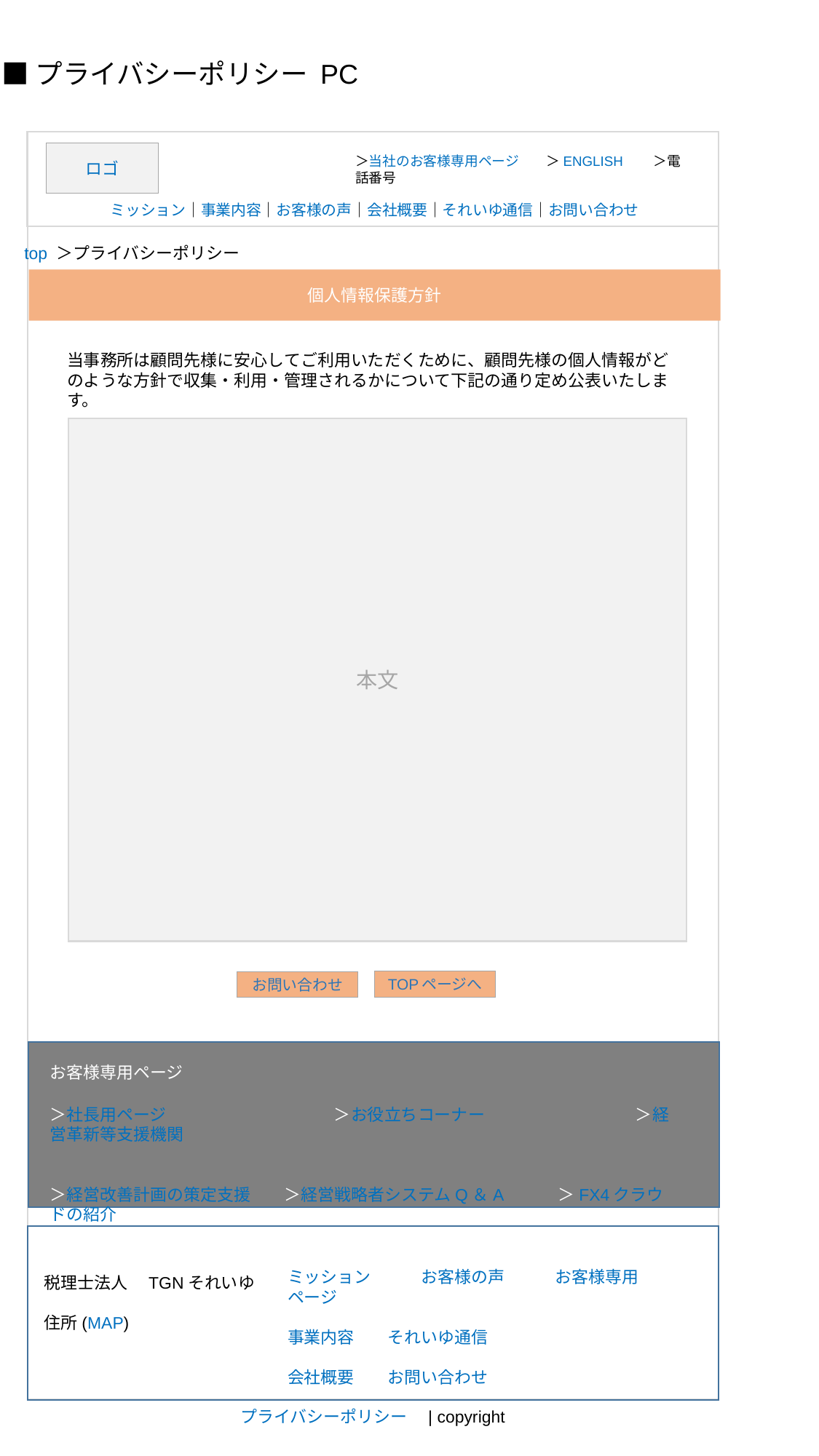

■プライバシーポリシー PC

ロゴ
＞当社のお客様専用ページ　　＞ENGLISH　　＞電話番号

ミッション｜事業内容｜お客様の声｜会社概要｜それいゆ通信｜お問い合わせ
top ＞プライバシーポリシー
個人情報保護方針
当事務所は顧問先様に安心してご利用いただくために、顧問先様の個人情報がどのような方針で収集・利用・管理されるかについて下記の通り定め公表いたします。
本文
TOPページへ
お問い合わせ

お客様専用ページ
＞社長用ページ　　　　　　　　　　＞お役立ちコーナー　　　　　　　　　＞経営革新等支援機関

＞経営改善計画の策定支援　　＞経営戦略者システムQ＆A　　　＞FX4クラウドの紹介

ミッション　　　お客様の声　　　お客様専用ページ

事業内容　　それいゆ通信

会社概要　　お問い合わせ

税理士法人　TGNそれいゆ

住所(MAP)

プライバシーポリシー　| copyright